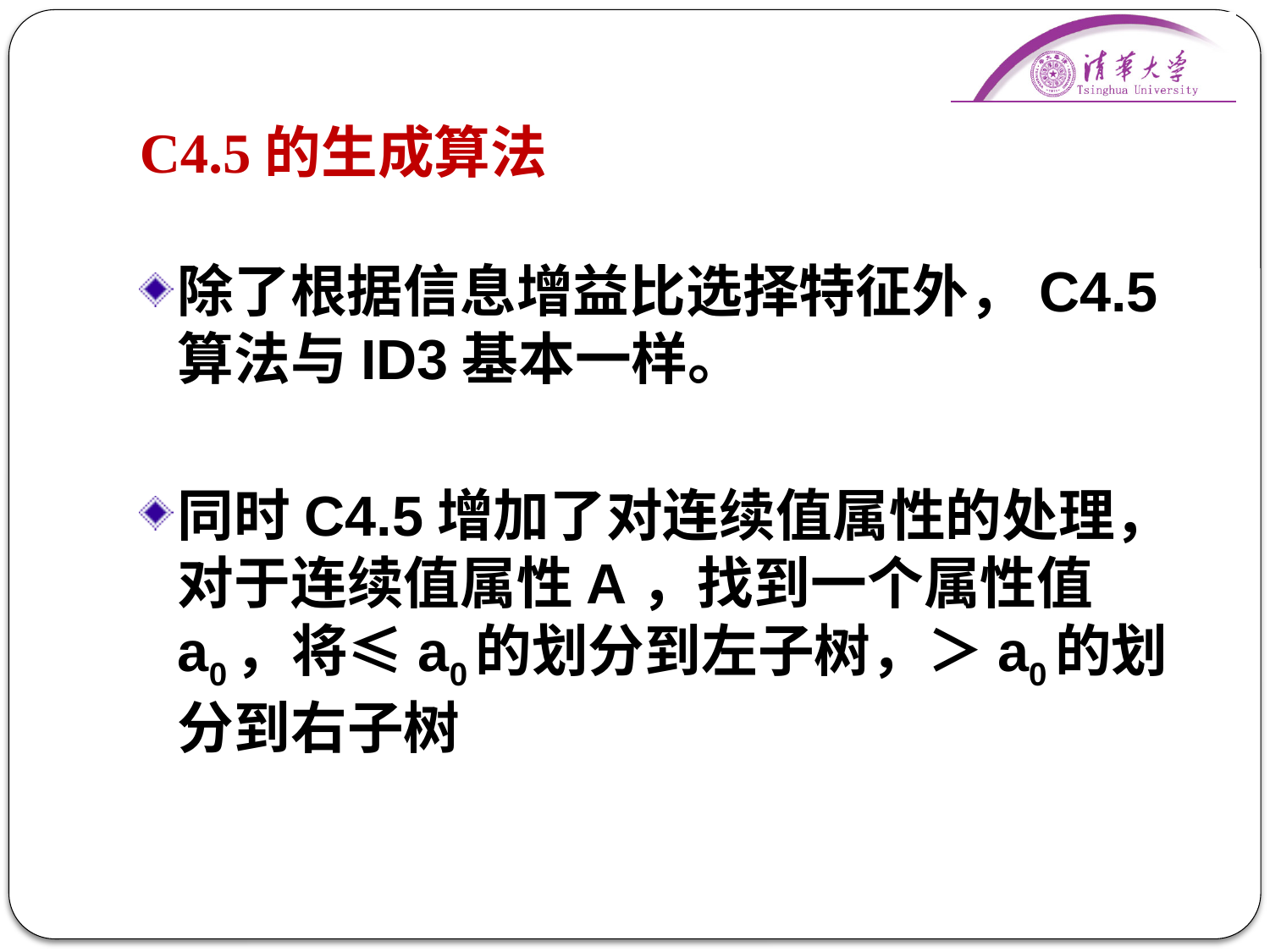

# C4.5的生成算法
除了根据信息增益比选择特征外，C4.5算法与ID3基本一样。

同时C4.5增加了对连续值属性的处理，对于连续值属性A，找到一个属性值a0，将≤a0的划分到左子树，＞a0的划分到右子树
82